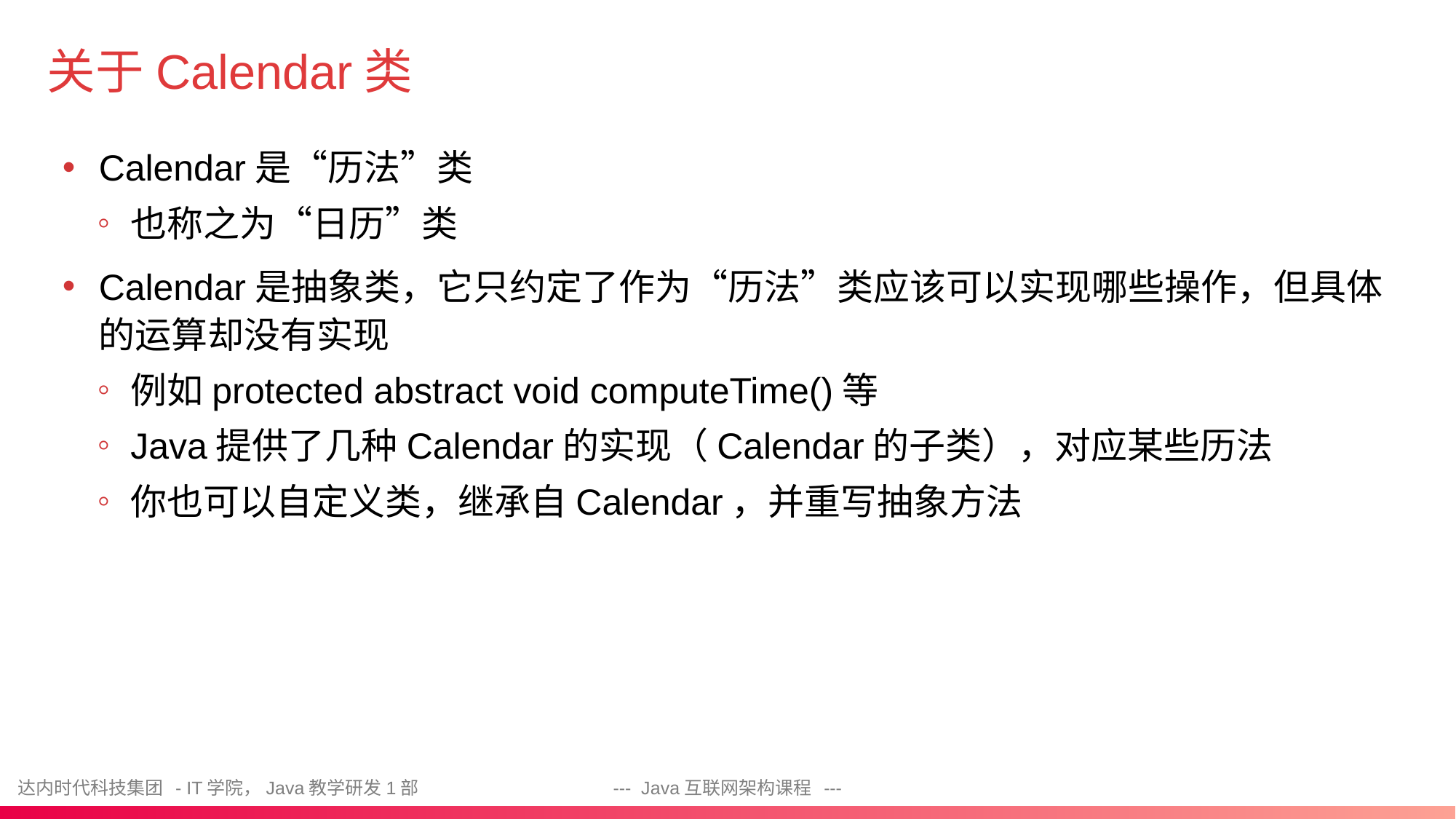

# 关于Calendar类
Calendar是“历法”类
也称之为“日历”类
Calendar是抽象类，它只约定了作为“历法”类应该可以实现哪些操作，但具体的运算却没有实现
例如protected abstract void computeTime()等
Java提供了几种Calendar的实现（Calendar的子类），对应某些历法
你也可以自定义类，继承自Calendar，并重写抽象方法